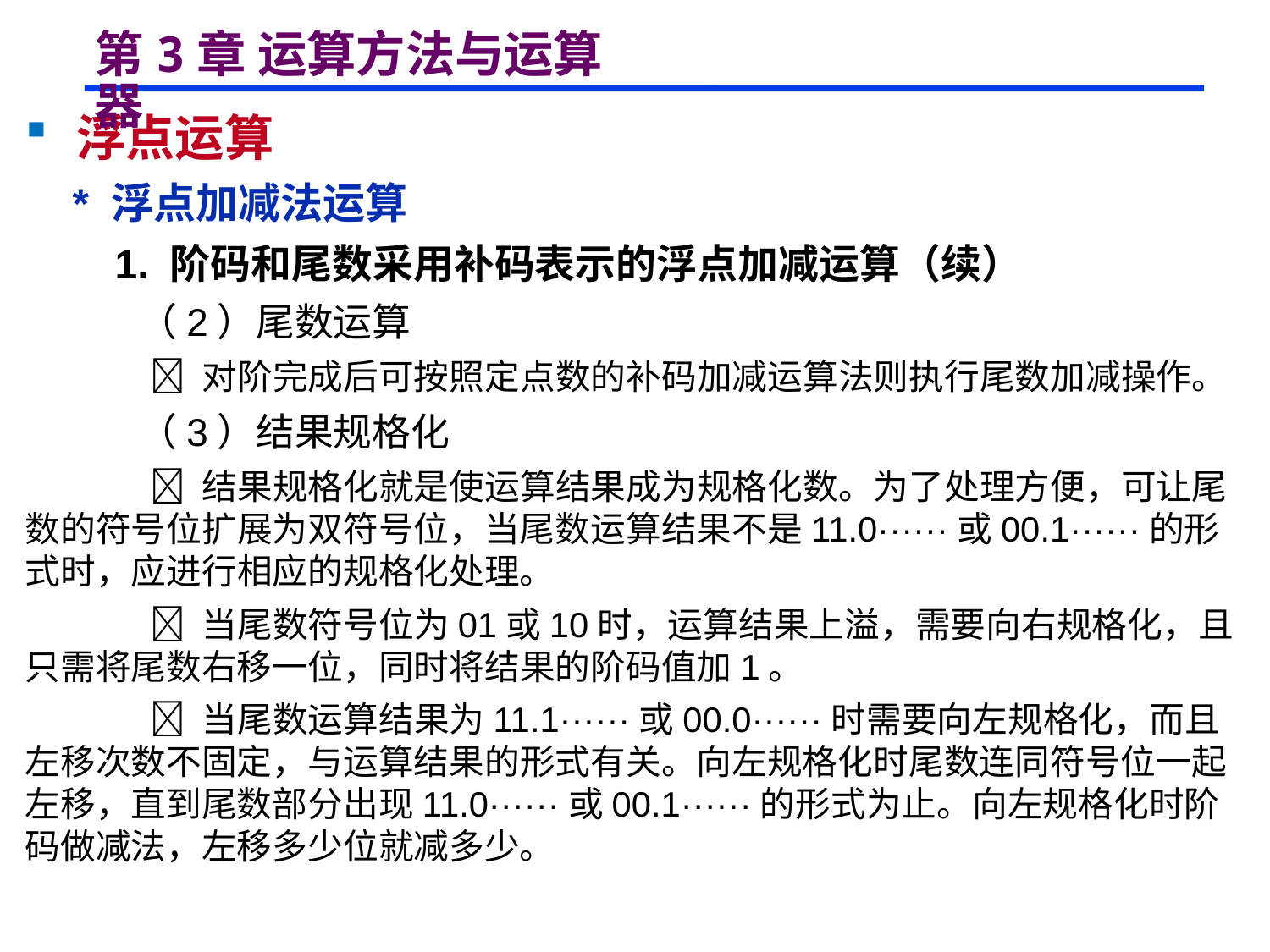

# 第3章 运算方法与运算器
 浮点运算
    * 浮点加减法运算
        1. 阶码和尾数采用补码表示的浮点加减运算（续）
            （2）尾数运算
                ♦ 对阶完成后可按照定点数的补码加减运算法则执行尾数加减操作。
            （3）结果规格化
                ♦ 结果规格化就是使运算结果成为规格化数。为了处理方便，可让尾数的符号位扩展为双符号位，当尾数运算结果不是11.0······或00.1······的形式时，应进行相应的规格化处理。
                ♦ 当尾数符号位为01或10时，运算结果上溢，需要向右规格化，且只需将尾数右移一位，同时将结果的阶码值加1。
                ♦ 当尾数运算结果为11.1······或00.0······时需要向左规格化，而且左移次数不固定，与运算结果的形式有关。向左规格化时尾数连同符号位一起左移，直到尾数部分出现11.0······或00.1······的形式为止。向左规格化时阶码做减法，左移多少位就减多少。